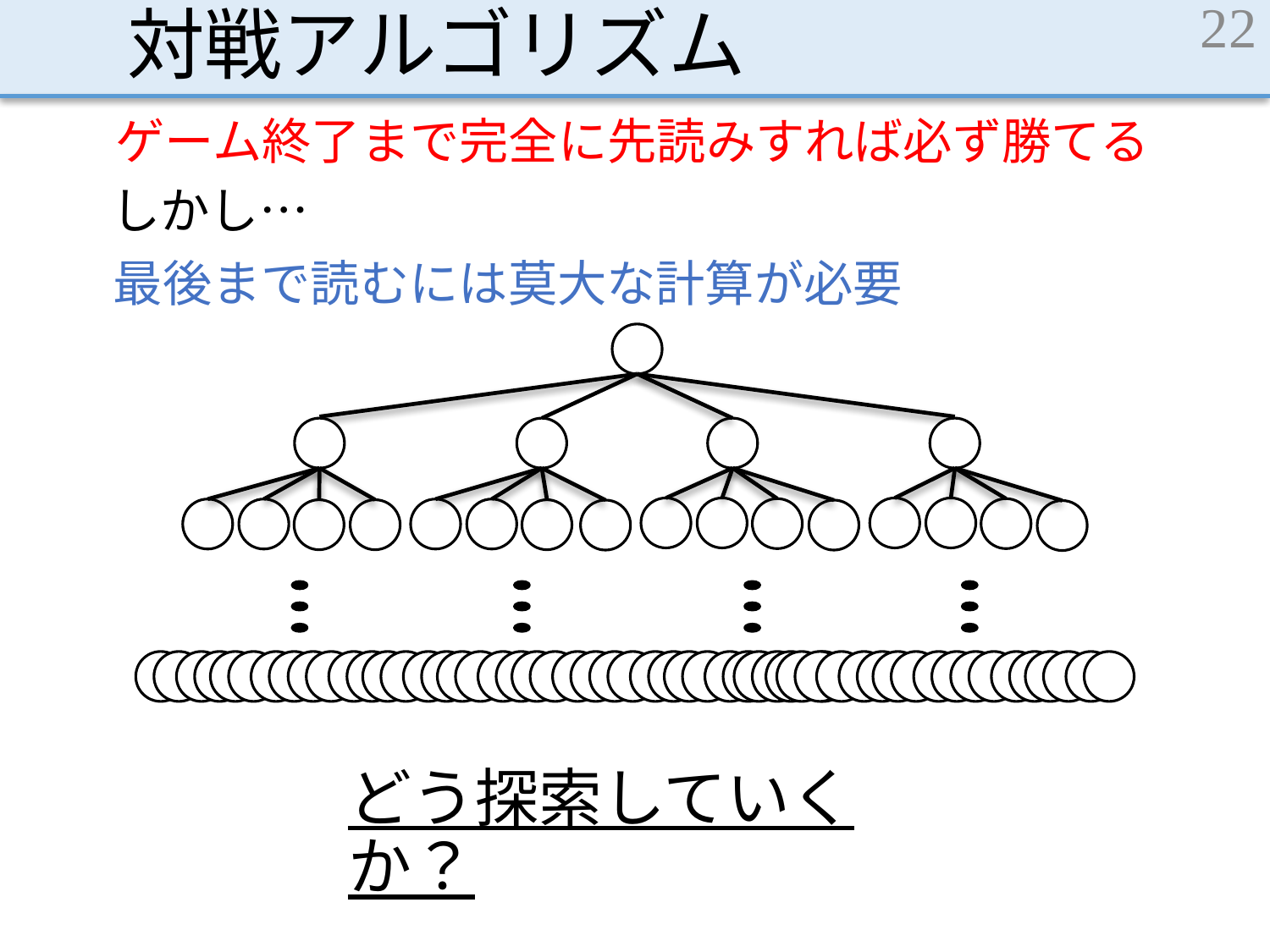

# 対戦アルゴリズム
22
ゲーム終了まで完全に先読みすれば必ず勝てる
しかし…
最後まで読むには莫大な計算が必要

どう探索していくか？